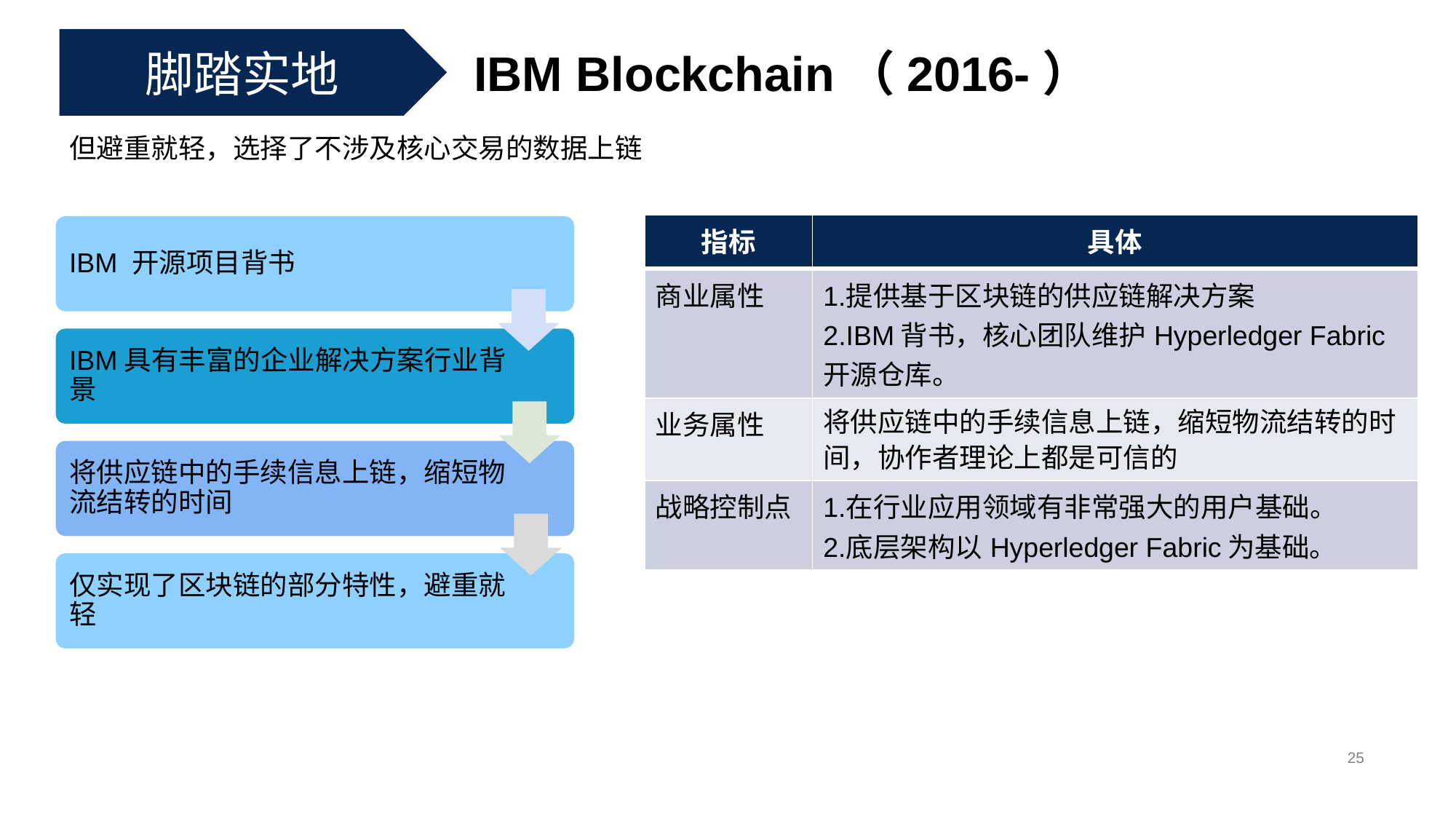

脚踏实地
IBM Blockchain（2016-）
但避重就轻，选择了不涉及核心交易的数据上链
| 指标 | 具体 |
| --- | --- |
| 商业属性 | 提供基于区块链的供应链解决方案 IBM背书，核心团队维护Hyperledger Fabric开源仓库。 |
| 业务属性 | 将供应链中的手续信息上链，缩短物流结转的时间，协作者理论上都是可信的 |
| 战略控制点 | 在行业应用领域有非常强大的用户基础。 底层架构以Hyperledger Fabric为基础。 |
IBM 开源项目背书

IBM具有丰富的企业解决方案行业背景

将供应链中的手续信息上链，缩短物流结转的时间

仅实现了区块链的部分特性，避重就轻
25